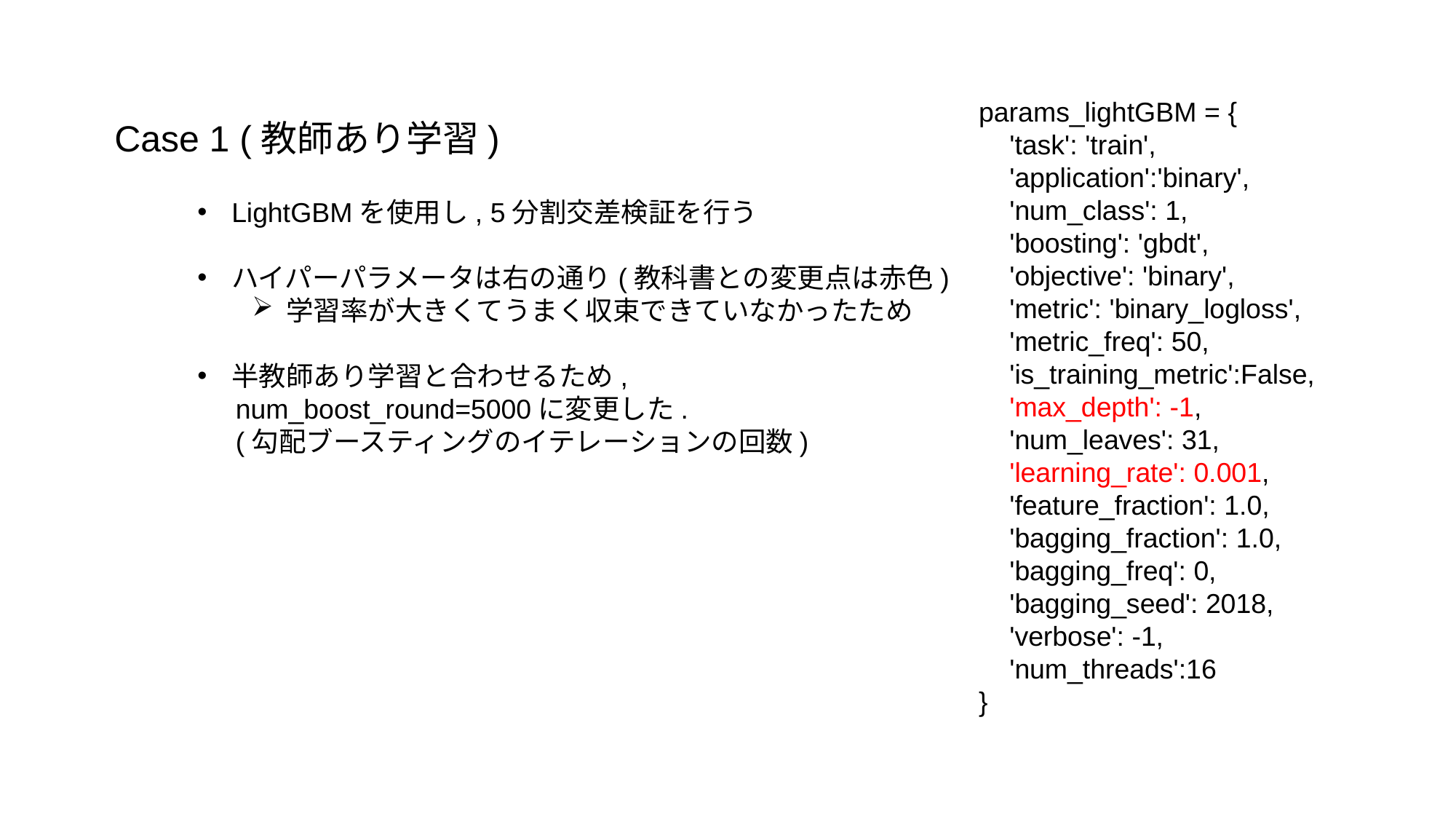

params_lightGBM = {
    'task': 'train',
    'application':'binary',
    'num_class': 1,
    'boosting': 'gbdt',
    'objective': 'binary',
    'metric': 'binary_logloss',
    'metric_freq': 50,
    'is_training_metric':False,
    'max_depth': -1,
    'num_leaves': 31,
    'learning_rate': 0.001,
    'feature_fraction': 1.0,
    'bagging_fraction': 1.0,
    'bagging_freq': 0,
    'bagging_seed': 2018,
    'verbose': -1,
    'num_threads':16
}

Case 1 (教師あり学習)
LightGBMを使用し, 5分割交差検証を行う

ハイパーパラメータは右の通り(教科書との変更点は赤色)
学習率が大きくてうまく収束できていなかったため

半教師あり学習と合わせるため,
     num_boost_round=5000に変更した.
     (勾配ブースティングのイテレーションの回数)